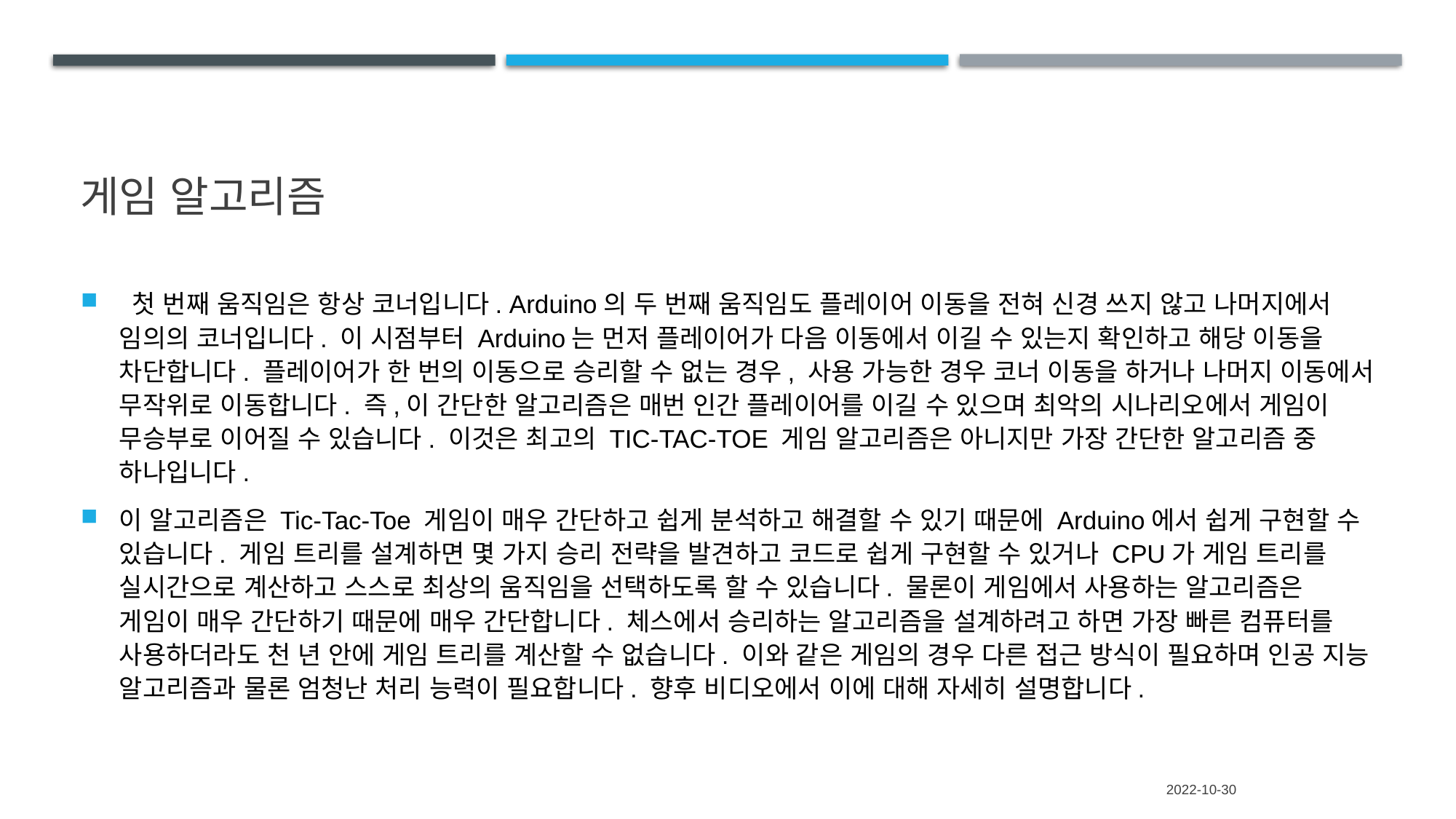

# 게임 알고리즘
 첫 번째 움직임은 항상 코너입니다. Arduino의 두 번째 움직임도 플레이어 이동을 전혀 신경 쓰지 않고 나머지에서 임의의 코너입니다. 이 시점부터 Arduino는 먼저 플레이어가 다음 이동에서 이길 수 있는지 확인하고 해당 이동을 차단합니다. 플레이어가 한 번의 이동으로 승리할 수 없는 경우, 사용 가능한 경우 코너 이동을 하거나 나머지 이동에서 무작위로 이동합니다. 즉,이 간단한 알고리즘은 매번 인간 플레이어를 이길 수 있으며 최악의 시나리오에서 게임이 무승부로 이어질 수 있습니다. 이것은 최고의 TIC-TAC-TOE 게임 알고리즘은 아니지만 가장 간단한 알고리즘 중 하나입니다.
이 알고리즘은 Tic-Tac-Toe 게임이 매우 간단하고 쉽게 분석하고 해결할 수 있기 때문에 Arduino에서 쉽게 구현할 수 있습니다. 게임 트리를 설계하면 몇 가지 승리 전략을 발견하고 코드로 쉽게 구현할 수 있거나 CPU가 게임 트리를 실시간으로 계산하고 스스로 최상의 움직임을 선택하도록 할 수 있습니다. 물론이 게임에서 사용하는 알고리즘은 게임이 매우 간단하기 때문에 매우 간단합니다. 체스에서 승리하는 알고리즘을 설계하려고 하면 가장 빠른 컴퓨터를 사용하더라도 천 년 안에 게임 트리를 계산할 수 없습니다. 이와 같은 게임의 경우 다른 접근 방식이 필요하며 인공 지능 알고리즘과 물론 엄청난 처리 능력이 필요합니다. 향후 비디오에서 이에 대해 자세히 설명합니다.

2022-10-30